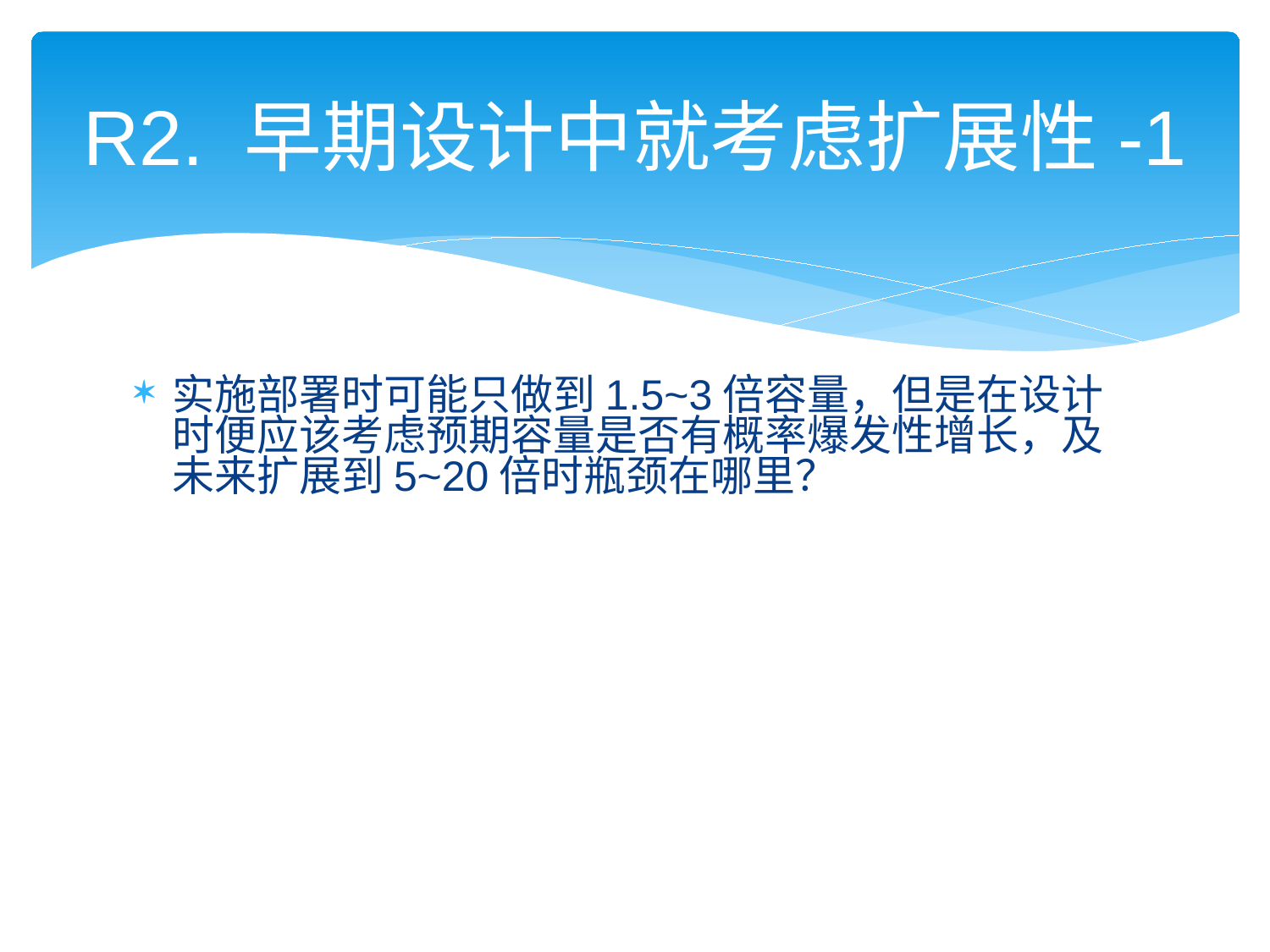

# R2. 早期设计中就考虑扩展性-1
实施部署时可能只做到1.5~3倍容量，但是在设计时便应该考虑预期容量是否有概率爆发性增长，及未来扩展到5~20倍时瓶颈在哪里？